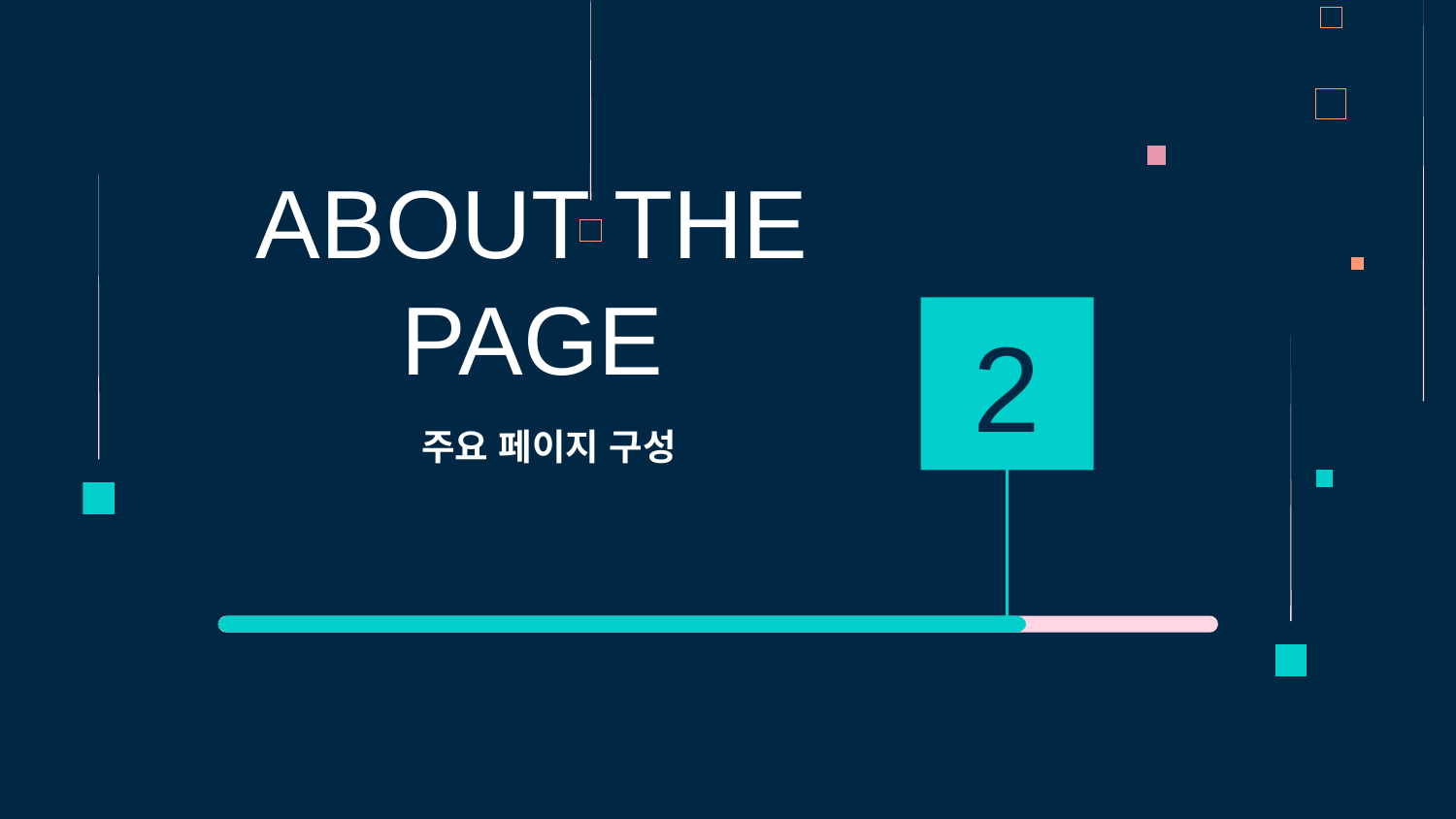

# ABOUT THE PAGE

2
주요 페이지 구성